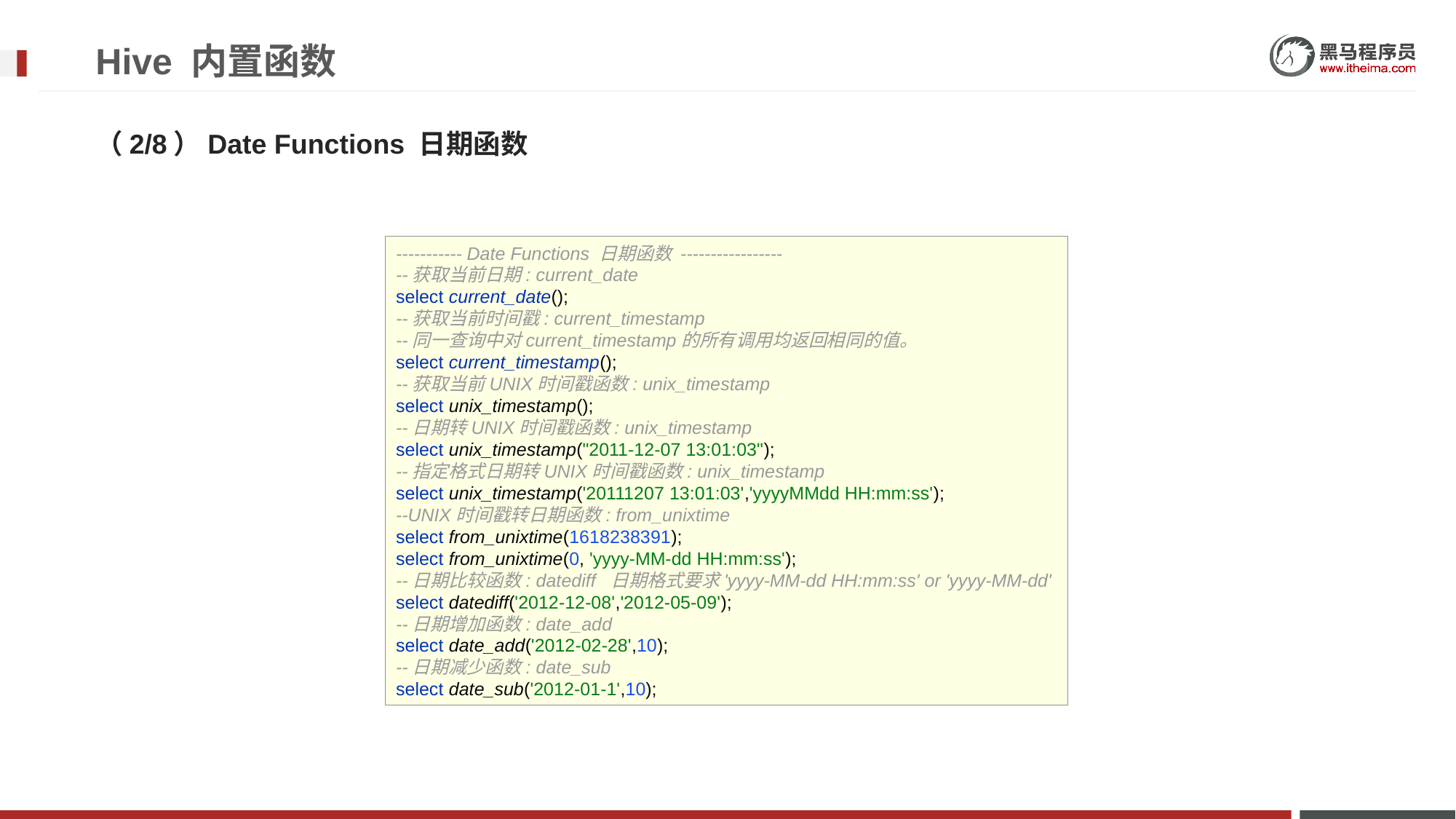

# Hive 内置函数
（2/8）Date Functions 日期函数
----------- Date Functions 日期函数 -----------------
--获取当前日期: current_date
select current_date();
--获取当前时间戳: current_timestamp
--同一查询中对current_timestamp的所有调用均返回相同的值。
select current_timestamp();
--获取当前UNIX时间戳函数: unix_timestamp
select unix_timestamp();
--日期转UNIX时间戳函数: unix_timestamp
select unix_timestamp("2011-12-07 13:01:03");
--指定格式日期转UNIX时间戳函数: unix_timestamp
select unix_timestamp('20111207 13:01:03','yyyyMMdd HH:mm:ss');
--UNIX时间戳转日期函数: from_unixtime
select from_unixtime(1618238391);
select from_unixtime(0, 'yyyy-MM-dd HH:mm:ss');
--日期比较函数: datediff  日期格式要求'yyyy-MM-dd HH:mm:ss' or 'yyyy-MM-dd'
select datediff('2012-12-08','2012-05-09');
--日期增加函数: date_add
select date_add('2012-02-28',10);
--日期减少函数: date_sub
select date_sub('2012-01-1',10);